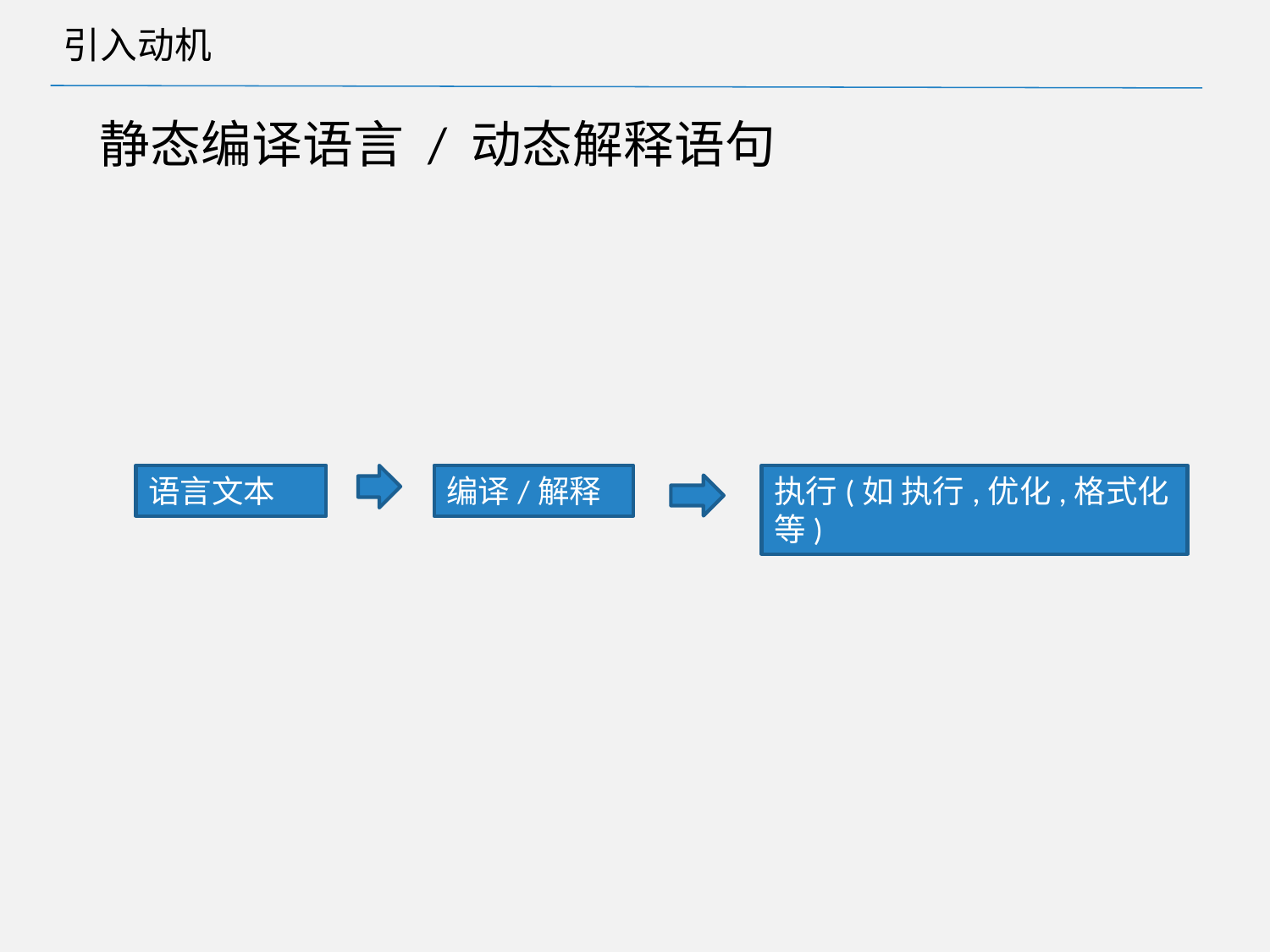

# 引入动机
静态编译语言 / 动态解释语句
语言文本

编译/解释
执行(如 执行,优化,格式化等)